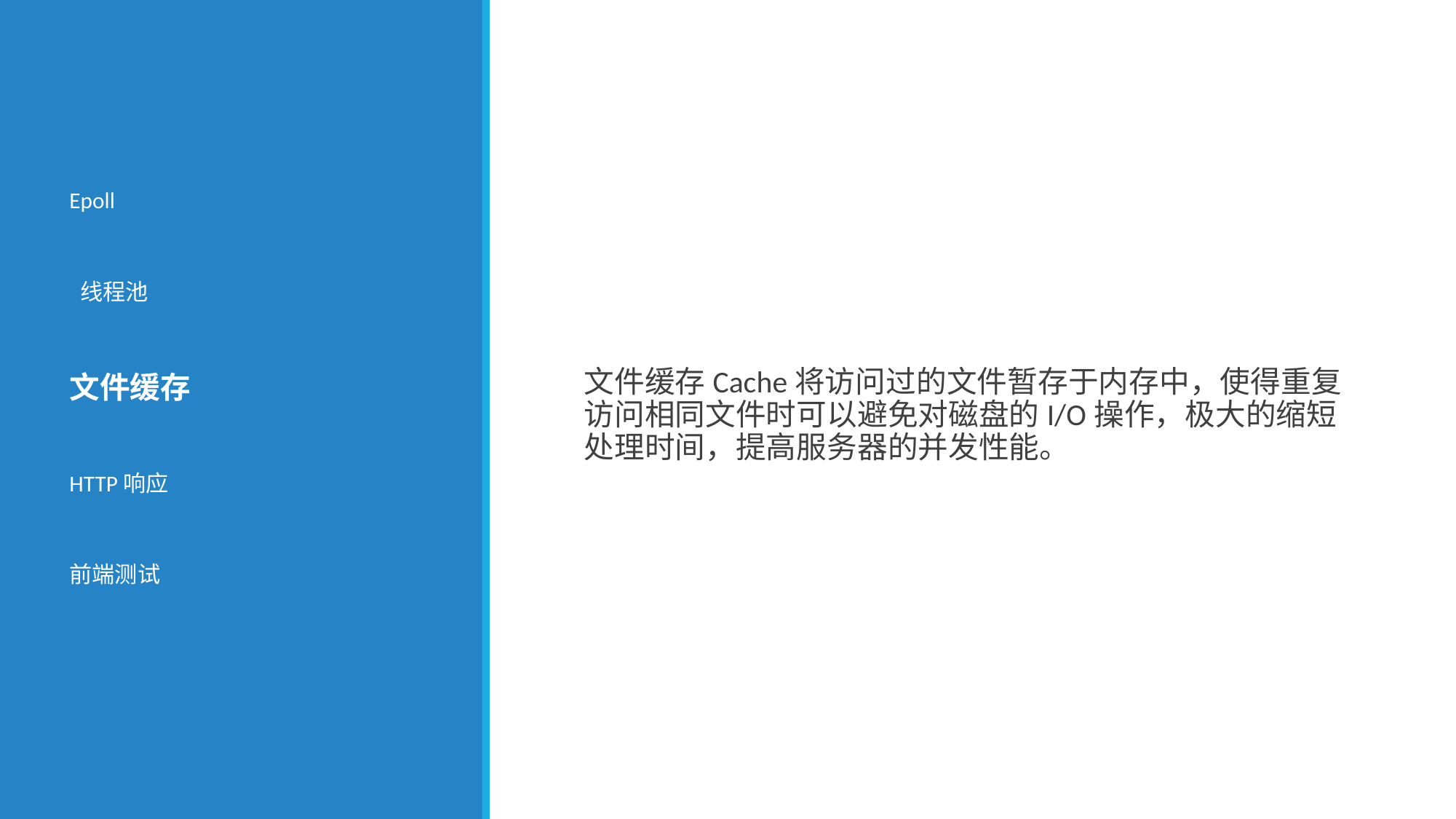

Epoll

 线程池

文件缓存

HTTP响应

前端测试

文件缓存Cache将访问过的文件暂存于内存中，使得重复访问相同文件时可以避免对磁盘的I/O操作，极大的缩短处理时间，提⾼服务器的并发性能。